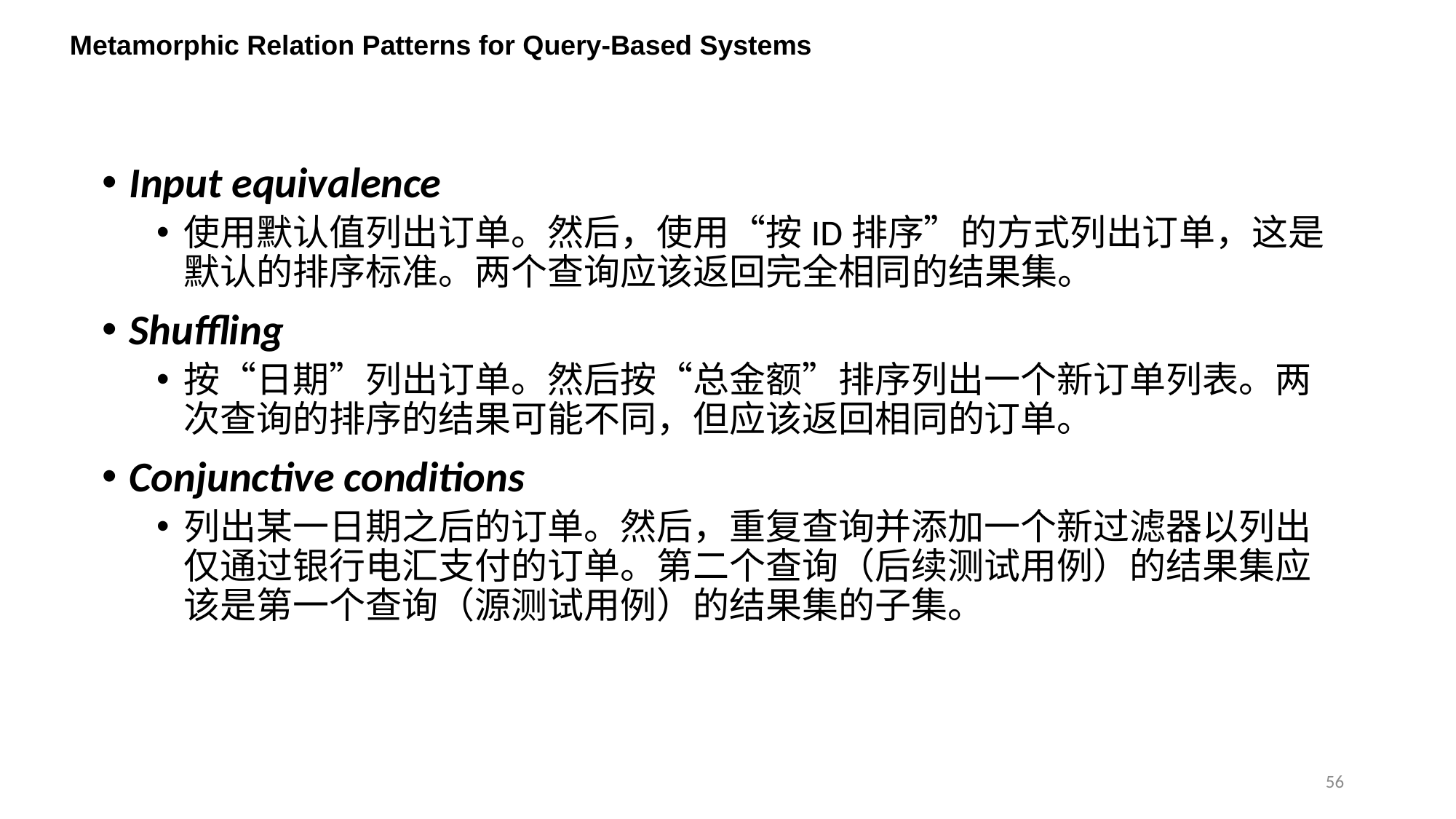

Metamorphic Relation Patterns for Query-Based Systems
Input equivalence
使用默认值列出订单。然后，使用“按ID排序”的方式列出订单，这是默认的排序标准。两个查询应该返回完全相同的结果集。
Shuffling
按“日期”列出订单。然后按“总金额”排序列出一个新订单列表。两次查询的排序的结果可能不同，但应该返回相同的订单。
Conjunctive conditions
列出某一日期之后的订单。然后，重复查询并添加一个新过滤器以列出仅通过银行电汇支付的订单。第二个查询（后续测试用例）的结果集应该是第一个查询（源测试用例）的结果集的子集。

56